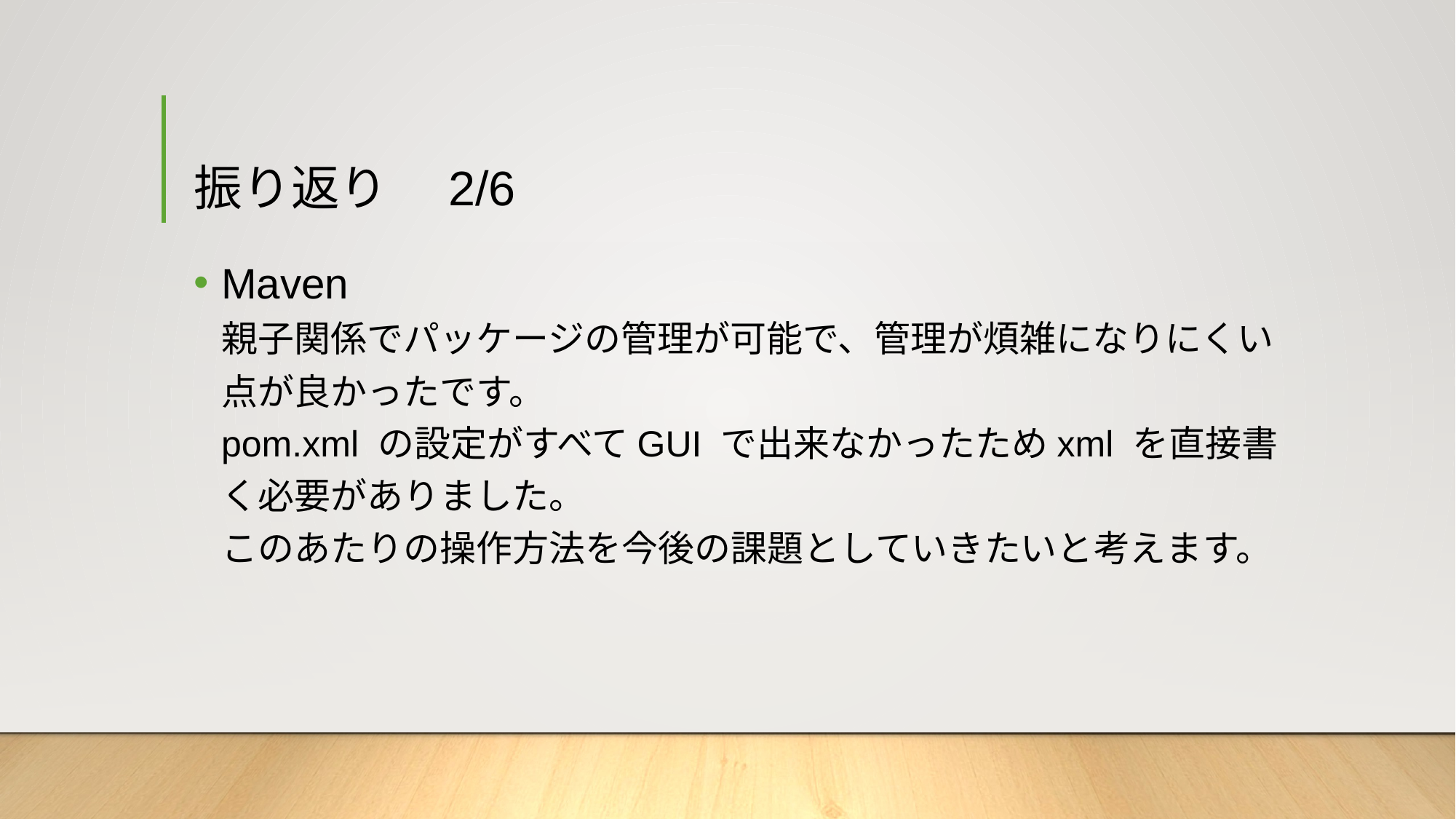

# 振り返り　2/6
Maven
親子関係でパッケージの管理が可能で、管理が煩雑になりにくい点が良かったです。
pom.xml の設定がすべてGUI で出来なかったためxml を直接書く必要がありました。
このあたりの操作方法を今後の課題としていきたいと考えます。